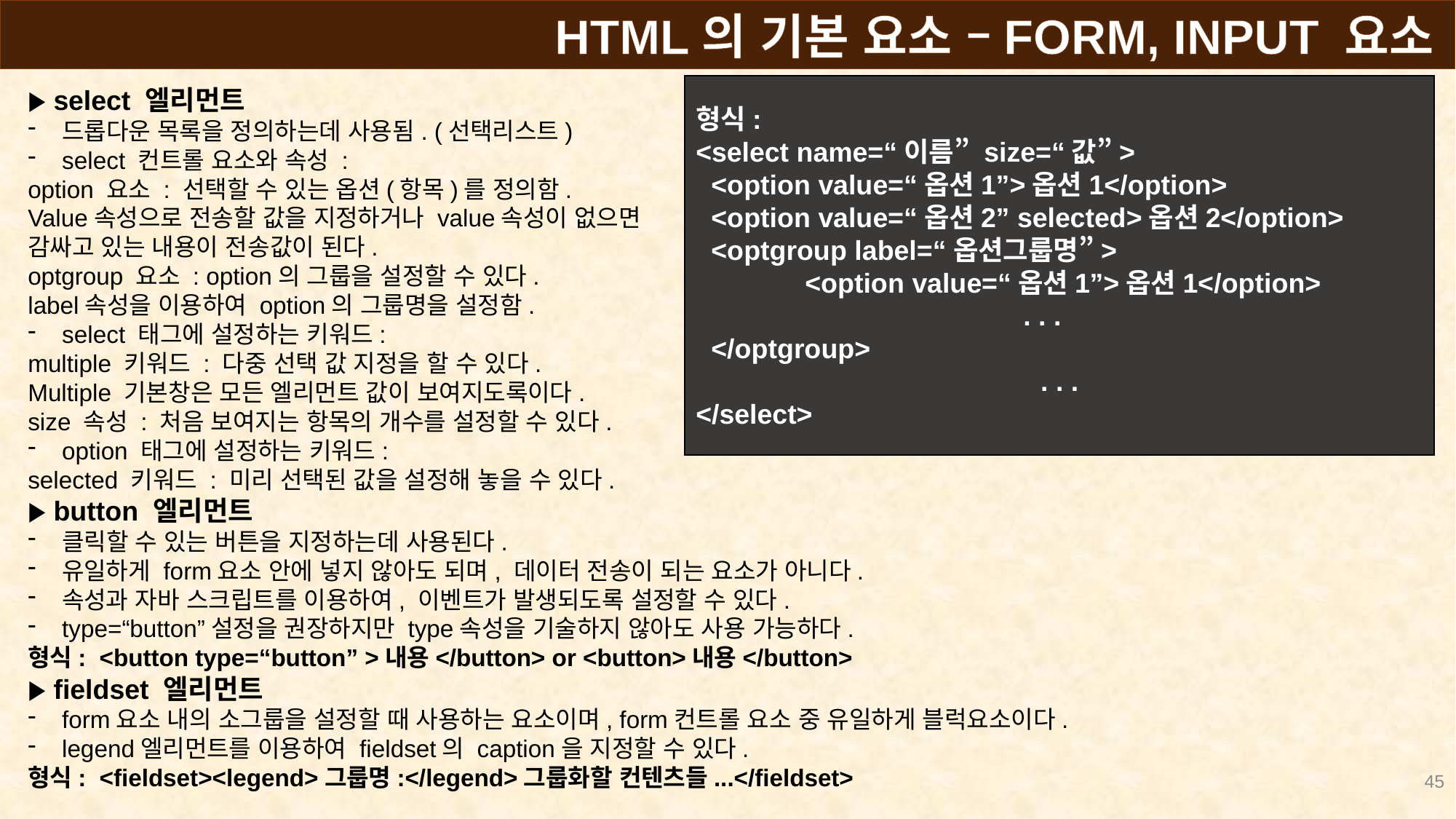

HTML의 기본 요소 –FORM, INPUT 요소
형식:
<select name=“이름” size=“값”>
  <option value=“옵션1”>옵션1</option>
  <option value=“옵션2” selected>옵션2</option>
  <optgroup label=“옵션그룹명”>
	<option value=“옵션1”>옵션1</option>
			. . .
  </optgroup>
. . .
</select>
▶ select 엘리먼트
드롭다운 목록을 정의하는데 사용됨. (선택리스트)
select 컨트롤 요소와 속성 :
option 요소 : 선택할 수 있는 옵션(항목)를 정의함.
Value속성으로 전송할 값을 지정하거나 value속성이 없으면
감싸고 있는 내용이 전송값이 된다.
optgroup 요소 : option의 그룹을 설정할 수 있다.
label속성을 이용하여 option의 그룹명을 설정함.
select 태그에 설정하는 키워드:
multiple 키워드 : 다중 선택 값 지정을 할 수 있다.
Multiple 기본창은 모든 엘리먼트 값이 보여지도록이다.
size 속성 : 처음 보여지는 항목의 개수를 설정할 수 있다.
option 태그에 설정하는 키워드:
selected 키워드 : 미리 선택된 값을 설정해 놓을 수 있다.
▶ button 엘리먼트
클릭할 수 있는 버튼을 지정하는데 사용된다.
유일하게 form요소 안에 넣지 않아도 되며, 데이터 전송이 되는 요소가 아니다.
속성과 자바 스크립트를 이용하여, 이벤트가 발생되도록 설정할 수 있다.
type=“button”설정을 권장하지만 type속성을 기술하지 않아도 사용 가능하다.
형식:  <button type=“button” >내용</button> or <button>내용</button>
▶ fieldset 엘리먼트
form요소 내의 소그룹을 설정할 때 사용하는 요소이며, form컨트롤 요소 중 유일하게 블럭요소이다.
legend엘리먼트를 이용하여 fieldset의 caption을 지정할 수 있다.
형식:  <fieldset><legend>그룹명:</legend>그룹화할 컨텐츠들...</fieldset>
45